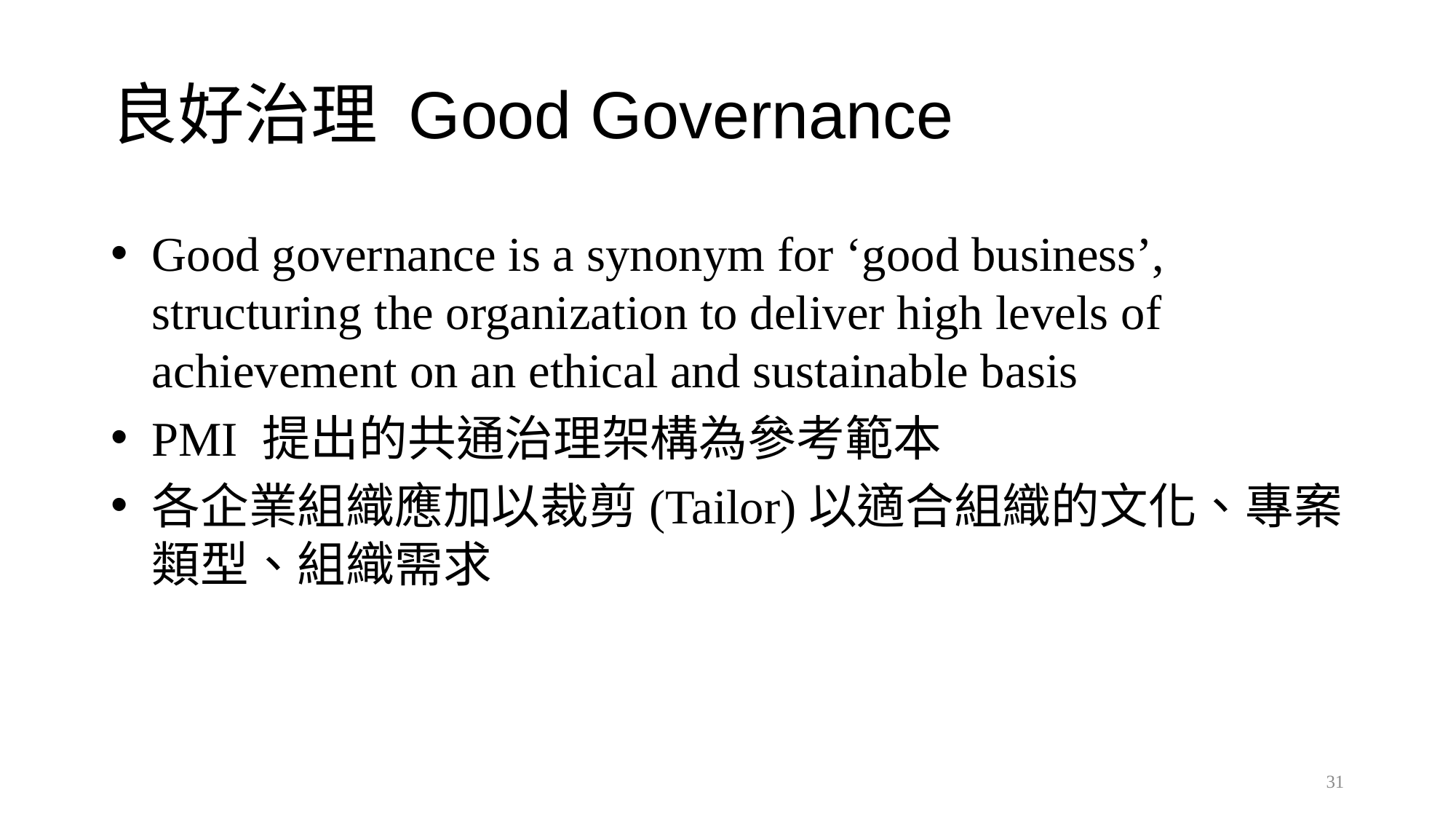

# 良好治理 Good Governance
Good governance is a synonym for ‘good business’, structuring the organization to deliver high levels of achievement on an ethical and sustainable basis
PMI 提出的共通治理架構為參考範本
各企業組織應加以裁剪(Tailor)以適合組織的文化、專案類型、組織需求

31